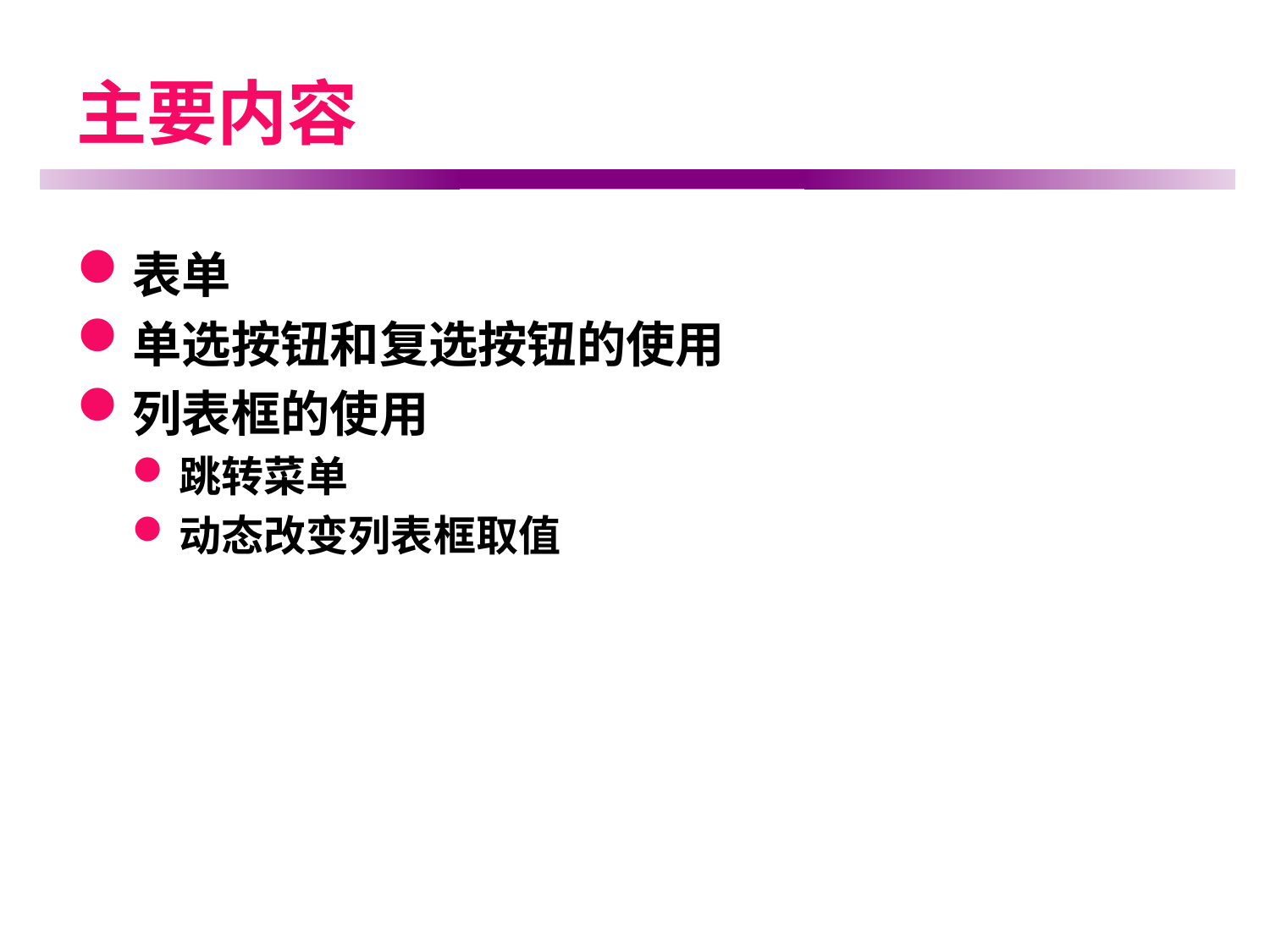

# 主要内容
表单
单选按钮和复选按钮的使用
列表框的使用
跳转菜单
动态改变列表框取值